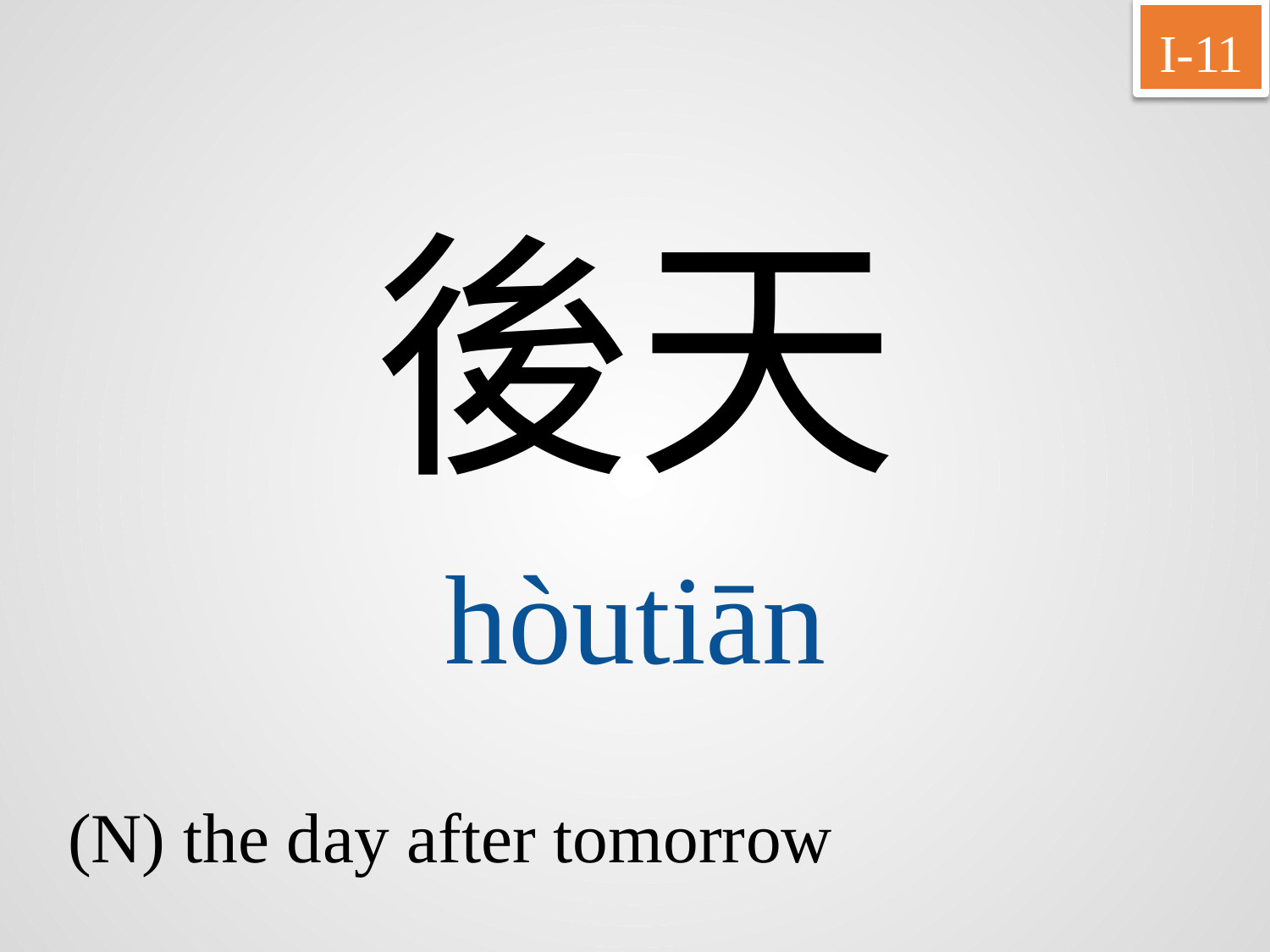

I-11

後天
hòutiān
(N) the day after tomorrow